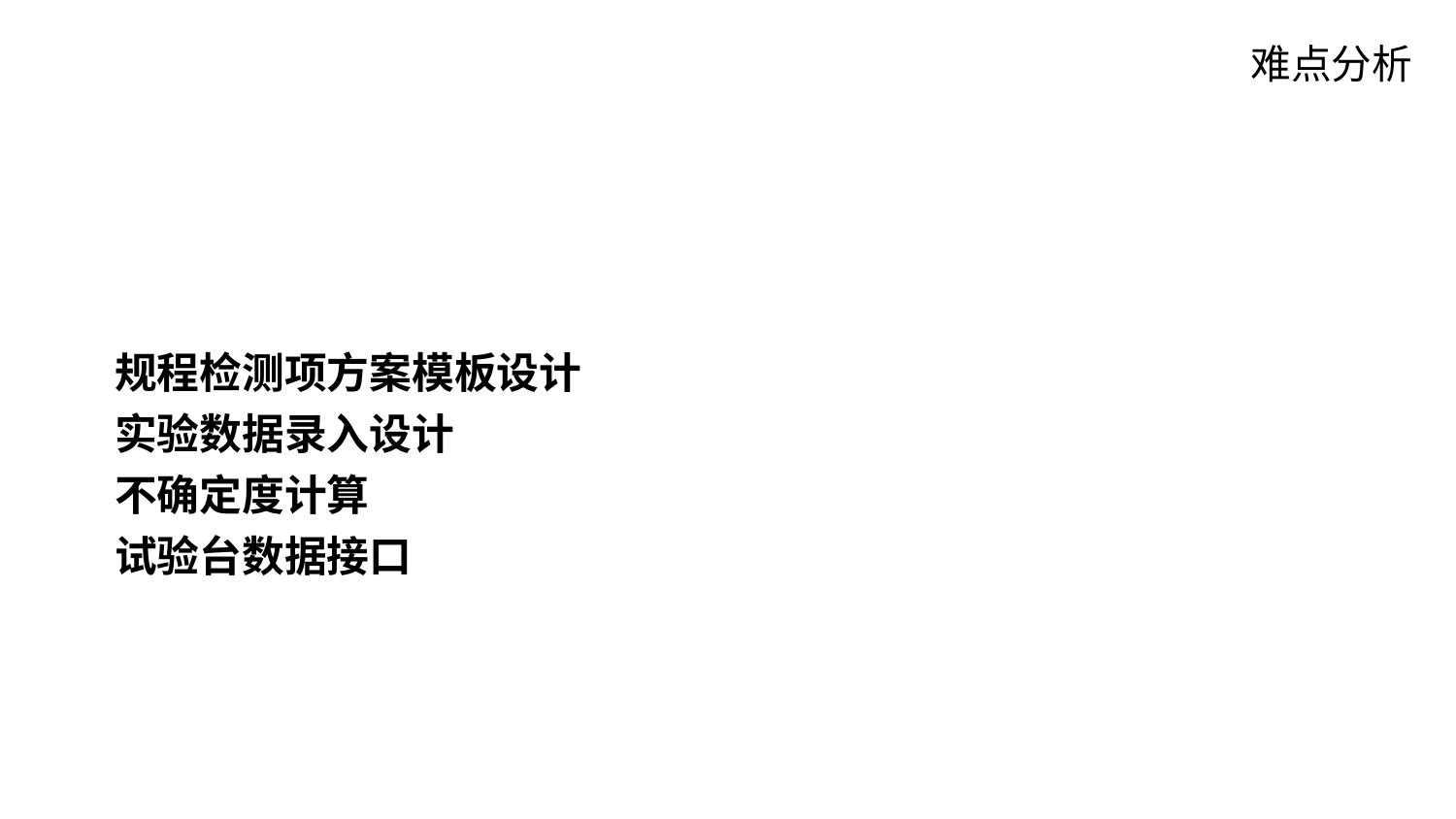

# 难点分析

规程检测项方案模板设计
实验数据录入设计
不确定度计算
试验台数据接口